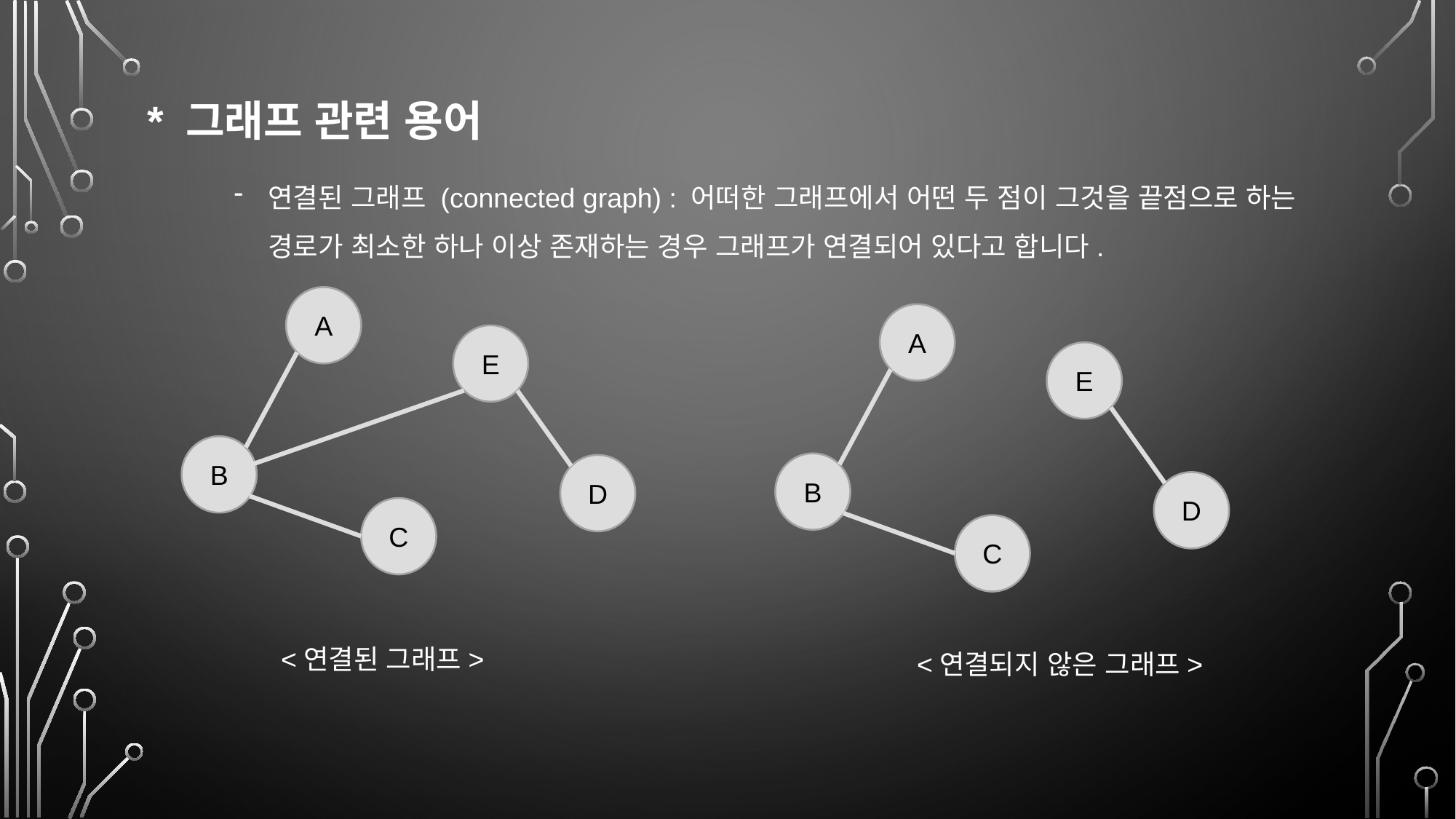

* 그래프 관련 용어
연결된 그래프 (connected graph) : 어떠한 그래프에서 어떤 두 점이 그것을 끝점으로 하는
경로가 최소한 하나 이상 존재하는 경우 그래프가 연결되어 있다고 합니다.
A
A
E
E
B
B
D
D
C
C
<연결된 그래프>
<연결되지 않은 그래프>